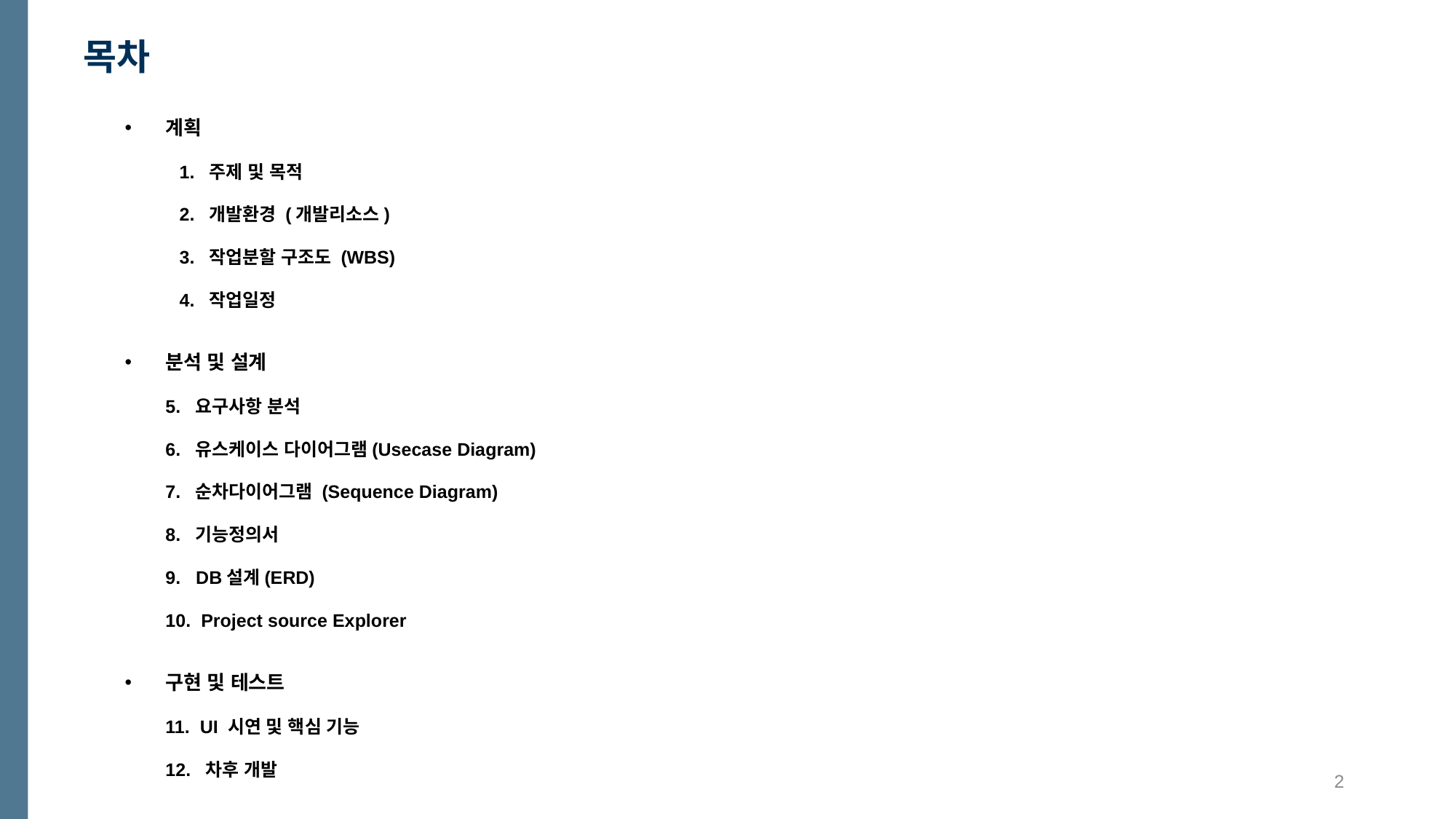

목차
계획
1.  주제 및 목적
2.  개발환경 (개발리소스)
3.  작업분할 구조도 (WBS)
4.  작업일정
분석 및 설계
        5.  요구사항 분석
        6.  유스케이스 다이어그램(Usecase Diagram)
        7.  순차다이어그램 (Sequence Diagram)
        8.  기능정의서
        9.   DB설계(ERD)
        10.  Project source Explorer
구현 및 테스트
        11.  UI 시연 및 핵심 기능
        12.  차후 개발 내용
2